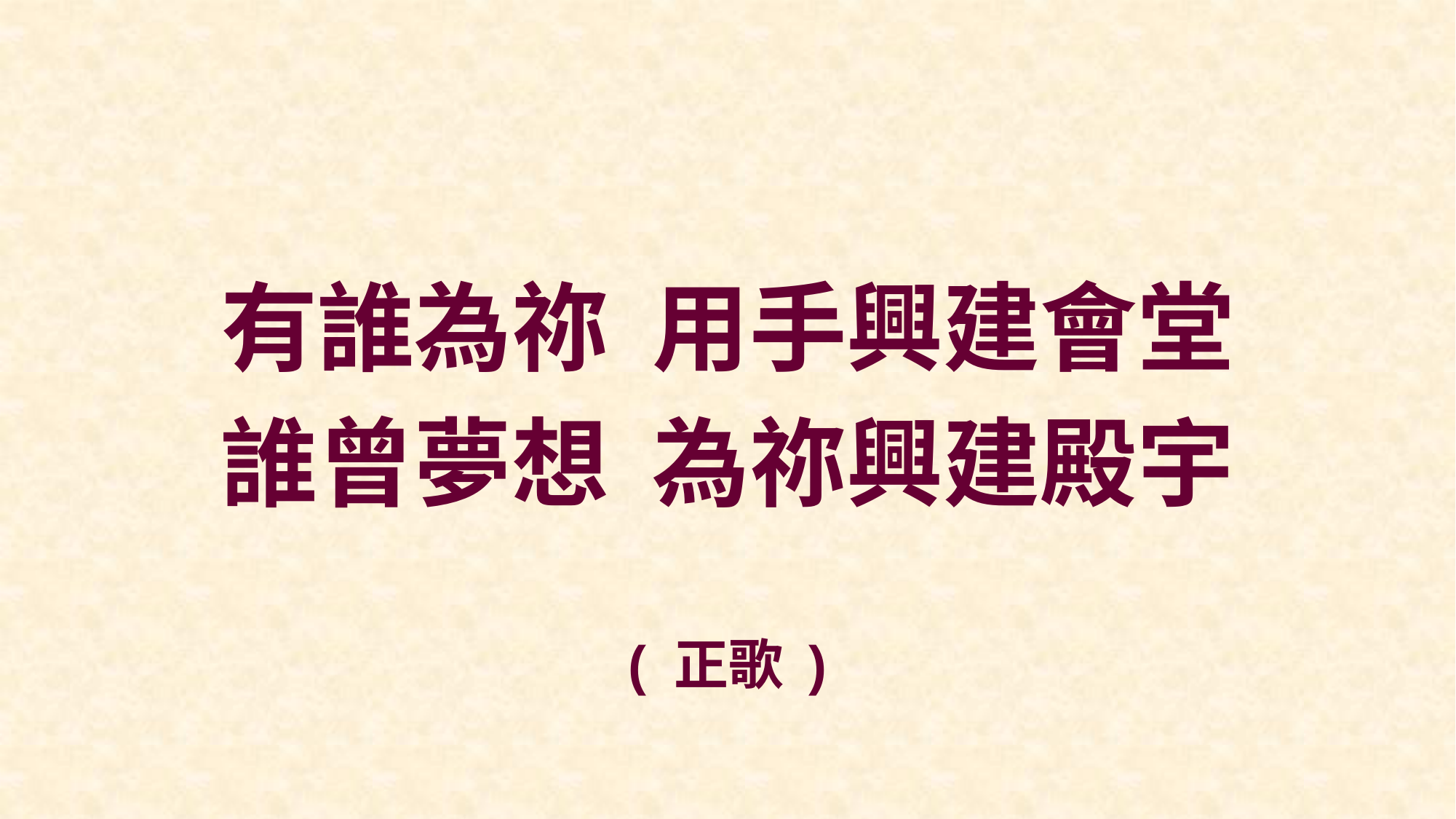

有誰為祢  用手興建會堂
誰曾夢想  為祢興建殿宇
( 正歌 )